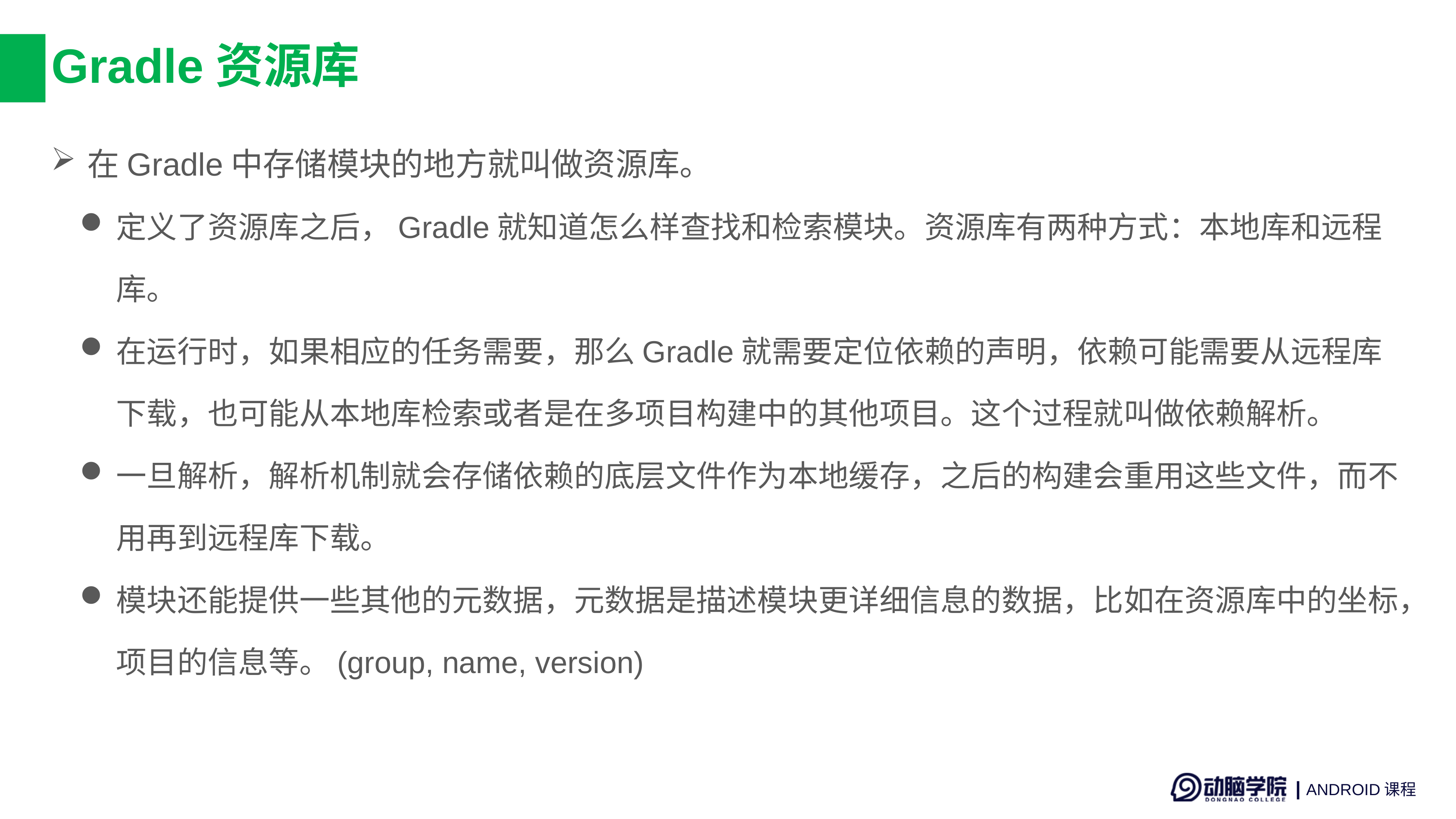

# Gradle资源库
在Gradle中存储模块的地方就叫做资源库。
定义了资源库之后，Gradle就知道怎么样查找和检索模块。资源库有两种方式：本地库和远程库。
在运行时，如果相应的任务需要，那么Gradle就需要定位依赖的声明，依赖可能需要从远程库下载，也可能从本地库检索或者是在多项目构建中的其他项目。这个过程就叫做依赖解析。
一旦解析，解析机制就会存储依赖的底层文件作为本地缓存，之后的构建会重用这些文件，而不用再到远程库下载。
模块还能提供一些其他的元数据，元数据是描述模块更详细信息的数据，比如在资源库中的坐标，项目的信息等。(group, name, version)